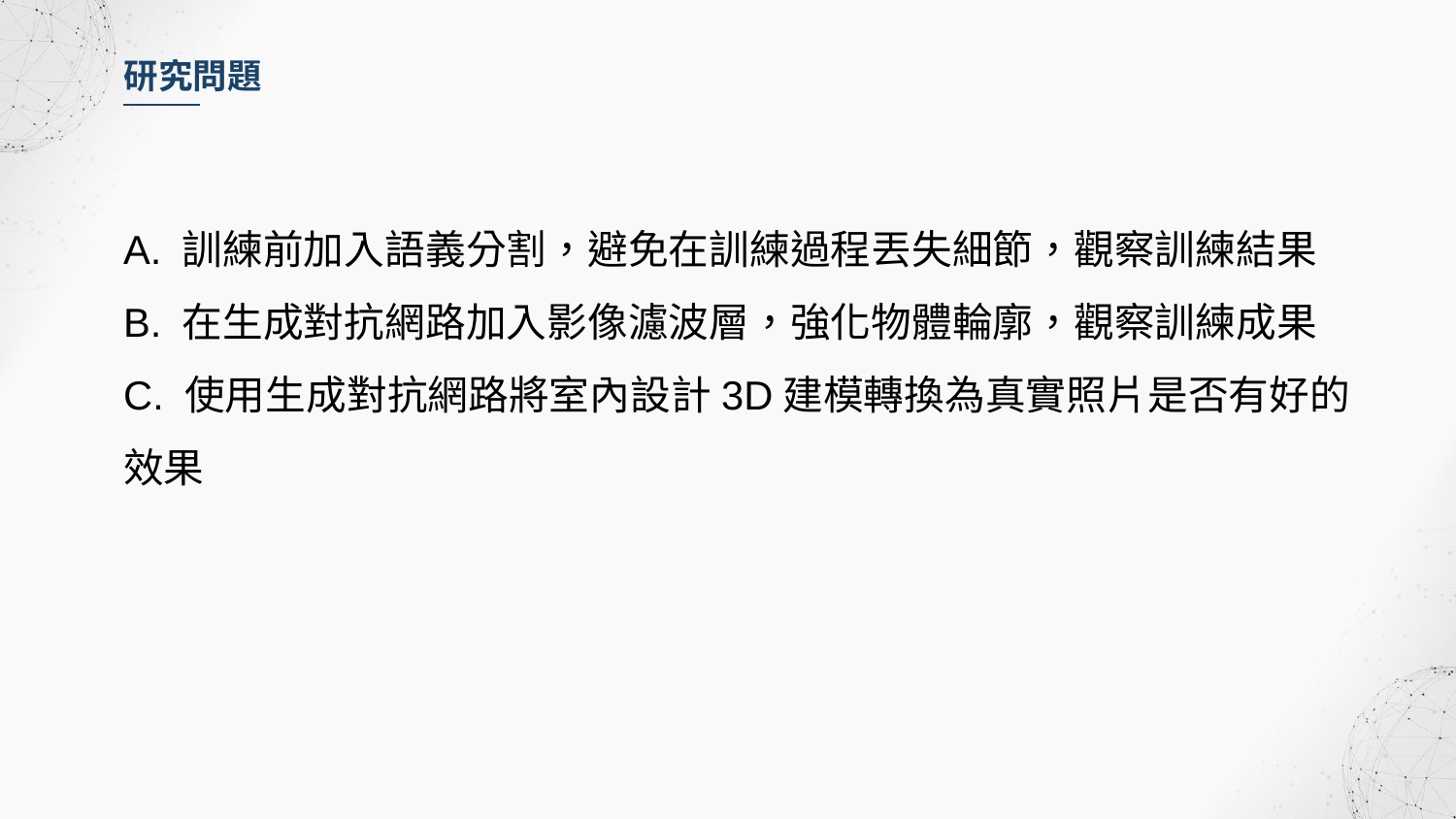

研究問題
A. 訓練前加入語義分割，避免在訓練過程丟失細節，觀察訓練結果
B. 在生成對抗網路加入影像濾波層，強化物體輪廓，觀察訓練成果
C. 使用生成對抗網路將室內設計3D建模轉換為真實照片是否有好的效果